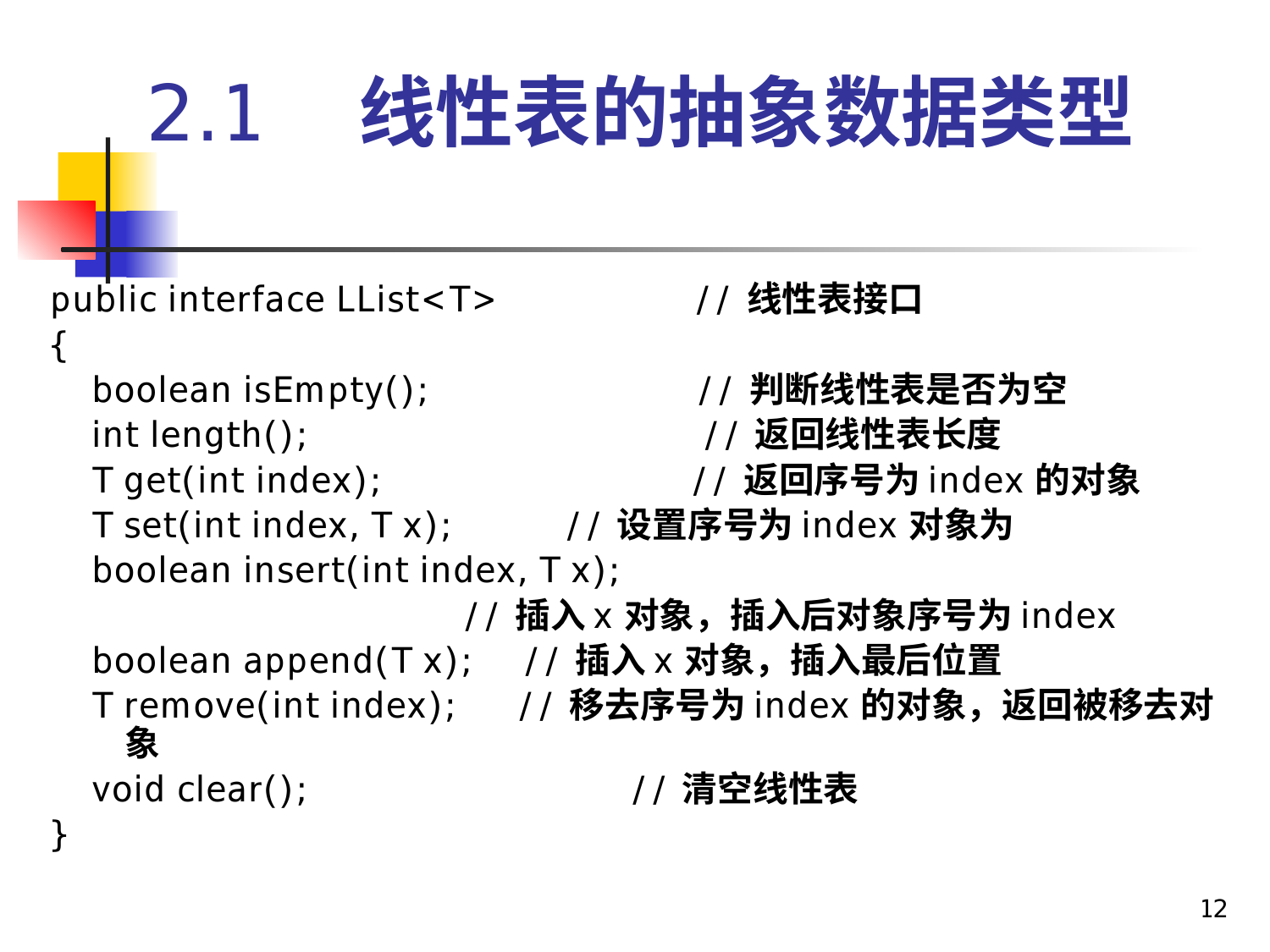

# 2.1   线性表的抽象数据类型

public interface LList<T>                   //线性表接口
{
    boolean isEmpty();                          //判断线性表是否为空
    int length();                           	       //返回线性表长度
    T get(int index);                              //返回序号为index的对象
    T set(int index, T x);           //设置序号为index对象为
    boolean insert(int index, T x);
                                        //插入x对象，插入后对象序号为index
    boolean append(T x);     //插入x对象，插入最后位置
    T remove(int index);      //移去序号为index的对象，返回被移去对象
    void clear();                           	//清空线性表
}
12